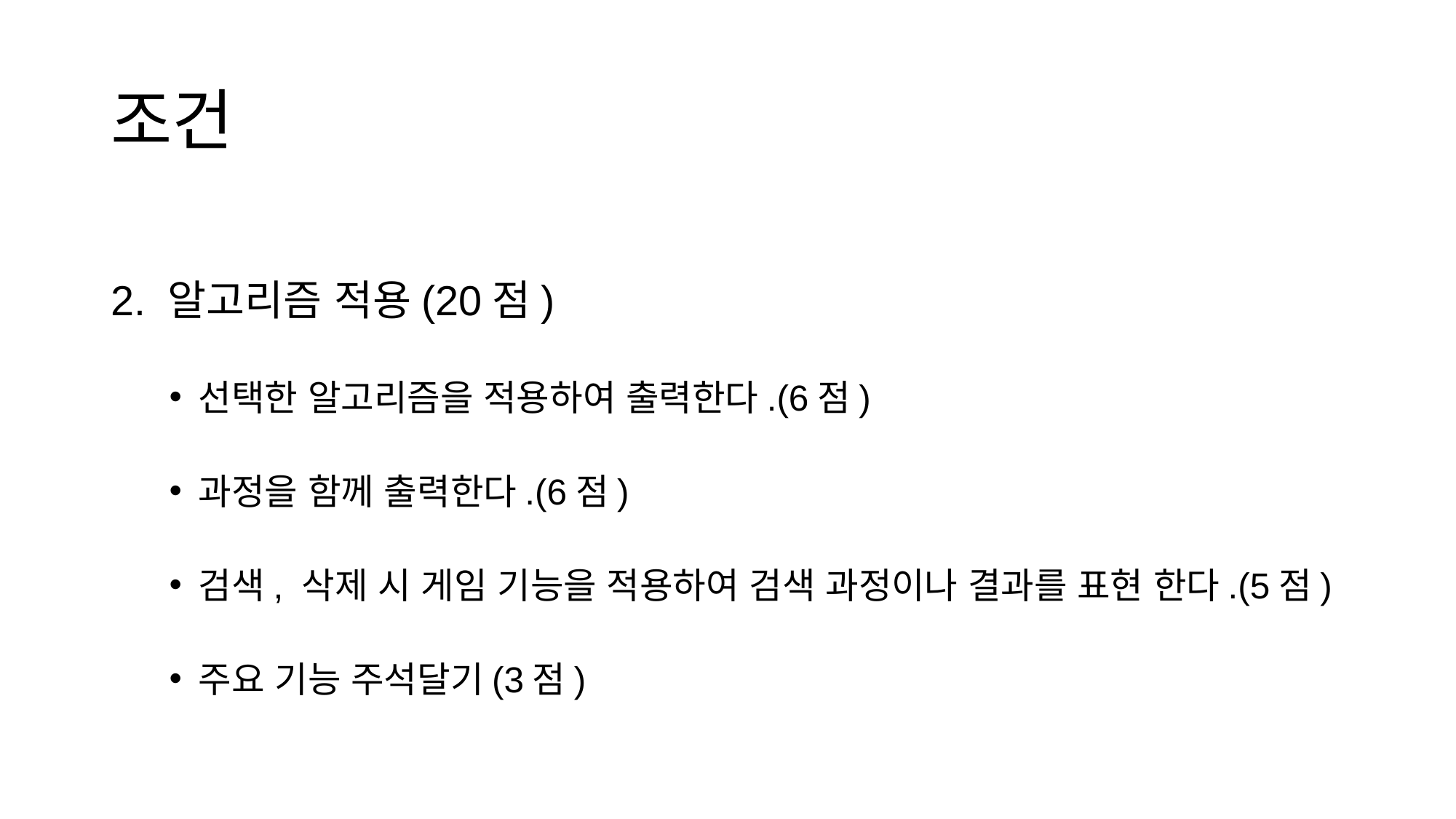

# 조건
2. 알고리즘 적용(20점)
선택한 알고리즘을 적용하여 출력한다.(6점)
과정을 함께 출력한다.(6점)
검색, 삭제 시 게임 기능을 적용하여 검색 과정이나 결과를 표현 한다.(5점)
주요 기능 주석달기(3점)